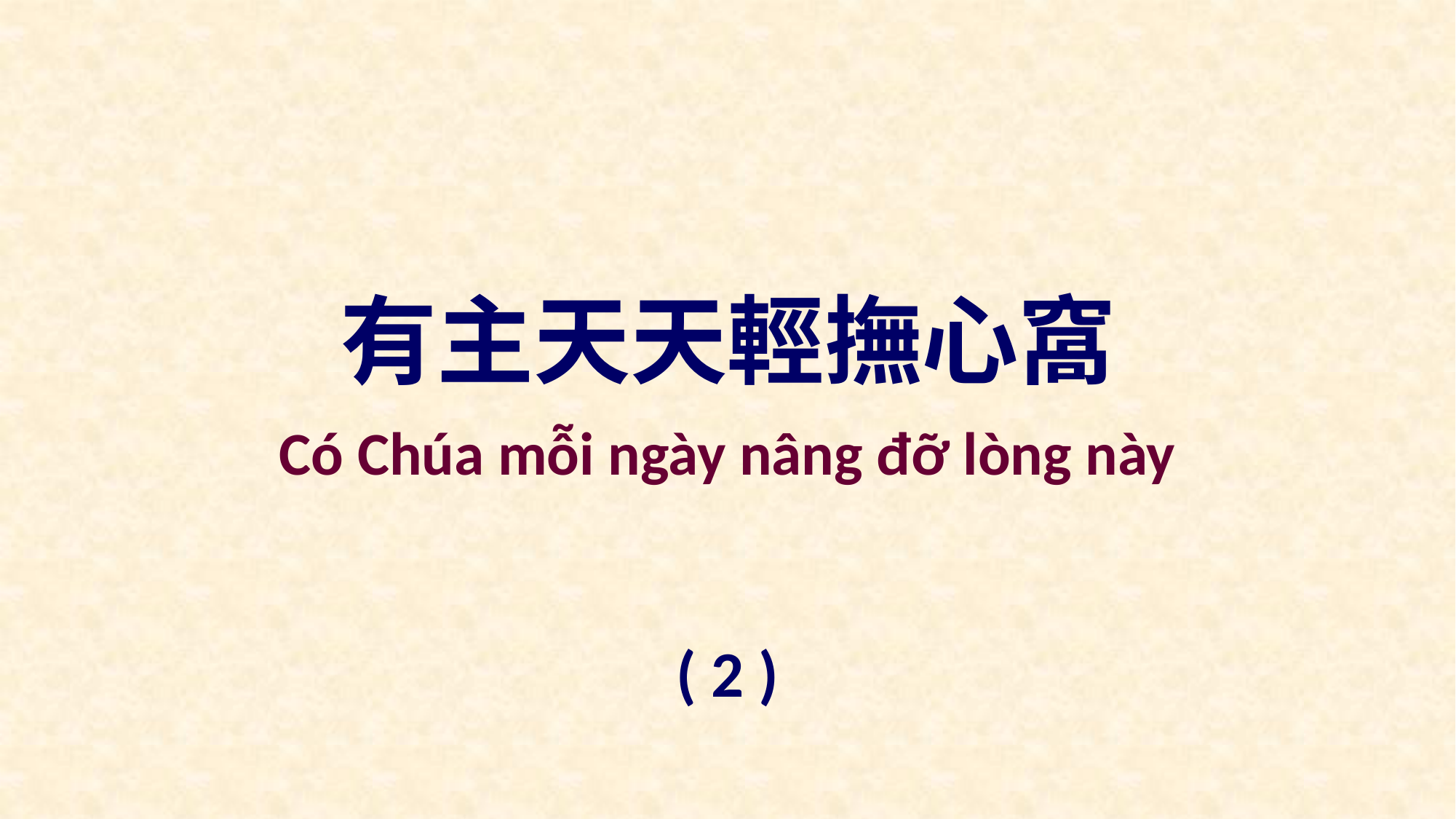

有主天天輕撫心窩
Có Chúa mỗi ngày nâng đỡ lòng này
( 2 )